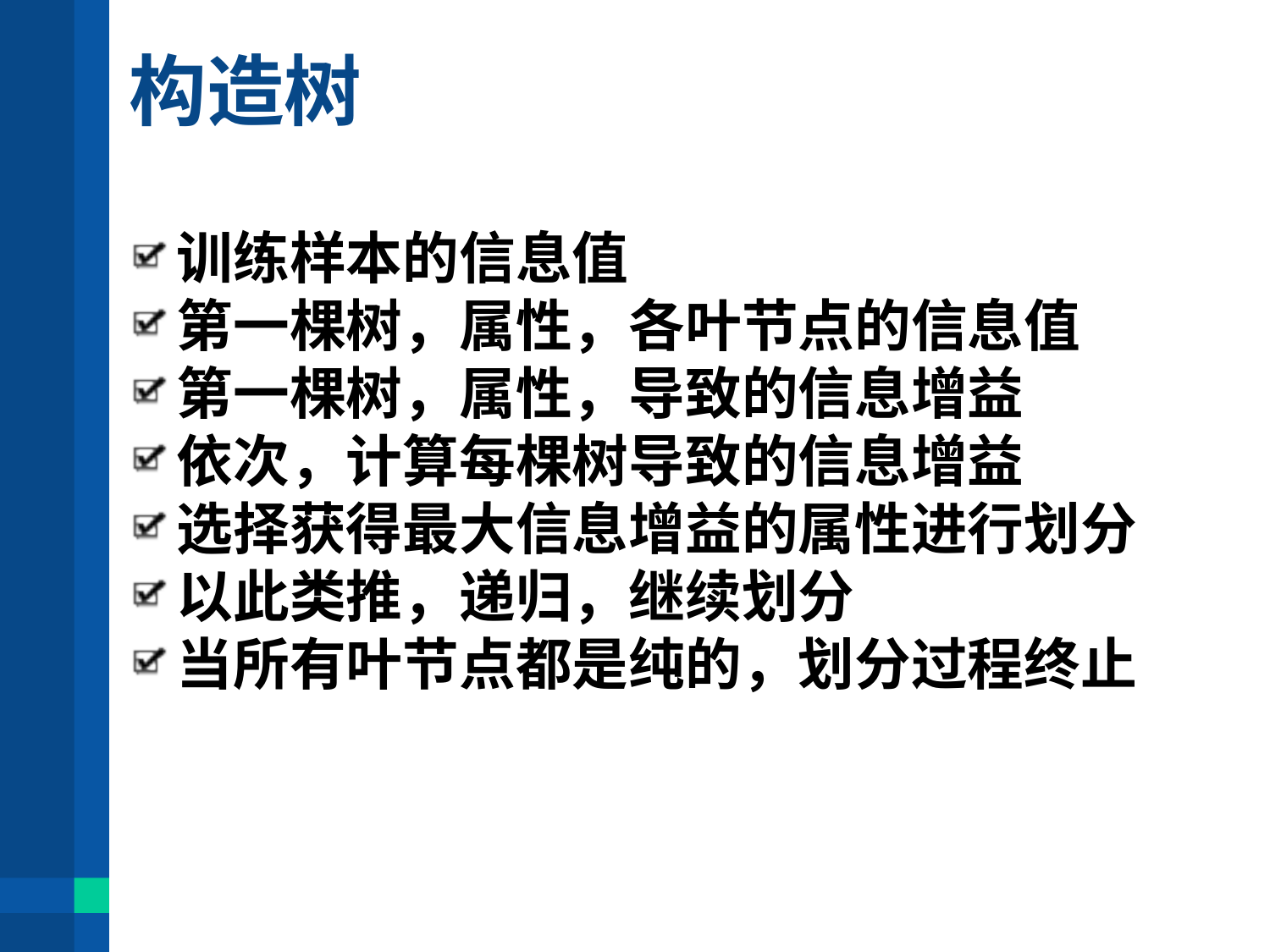

# 构造树
训练样本的信息值
第一棵树，属性，各叶节点的信息值
第一棵树，属性，导致的信息增益
依次，计算每棵树导致的信息增益
选择获得最大信息增益的属性进行划分
以此类推，递归，继续划分
当所有叶节点都是纯的，划分过程终止